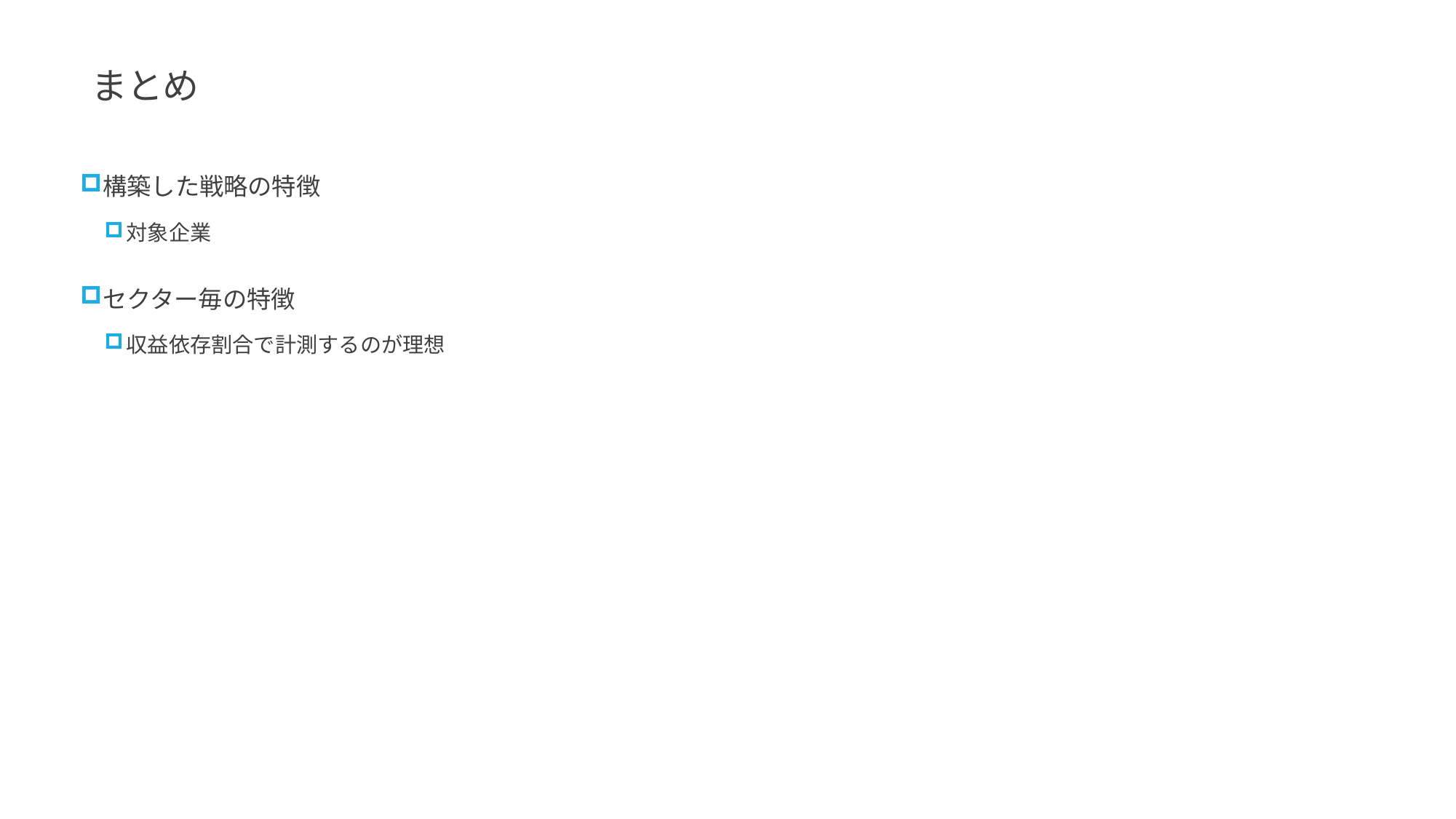

# まとめ
構築した戦略の特徴
対象企業
セクター毎の特徴
収益依存割合で計測するのが理想